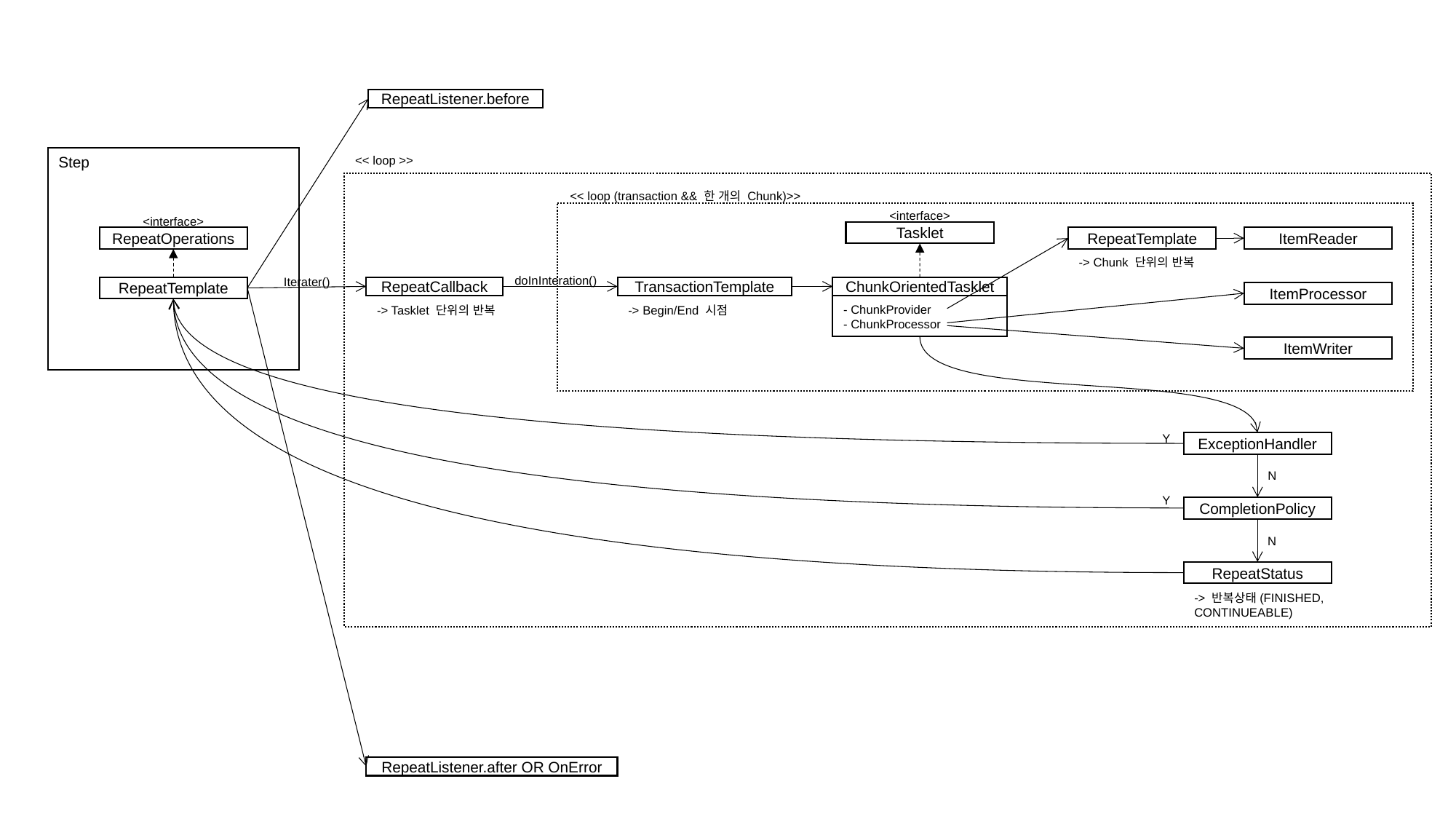

RepeatListener.before
Step
<< loop >>

<< loop (transaction && 한 개의 Chunk)>>

<interface>
Tasklet
<interface>
RepeatOperations
RepeatTemplate
-> Chunk 단위의 반복
ItemReader
doInInteration()
Iterater()
RepeatTemplate
RepeatCallback
-> Tasklet 단위의 반복
TransactionTemplate
-> Begin/End 시점
ChunkOrientedTasklet
ItemProcessor
- ChunkProvider
- ChunkProcessor
ItemWriter
Y
ExceptionHandler
N
Y
CompletionPolicy
N
RepeatStatus
-> 반복상태(FINISHED, CONTINUEABLE)
RepeatListener.after OR OnError